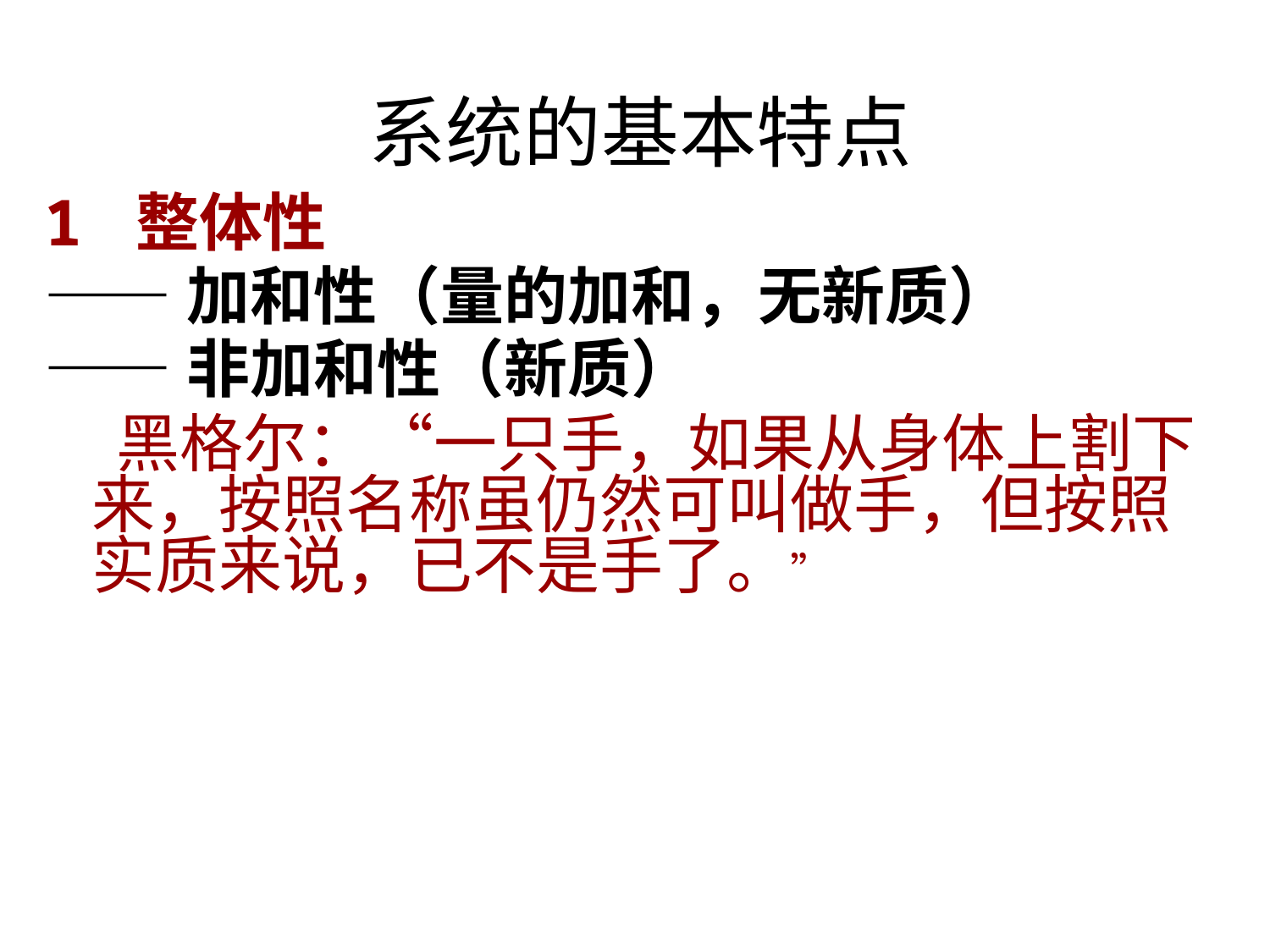

系统的基本特点
1 整体性
——加和性（量的加和，无新质）
——非加和性（新质）
    黑格尔：“一只手，如果从身体上割下来，按照名称虽仍然可叫做手，但按照实质来说，已不是手了。”